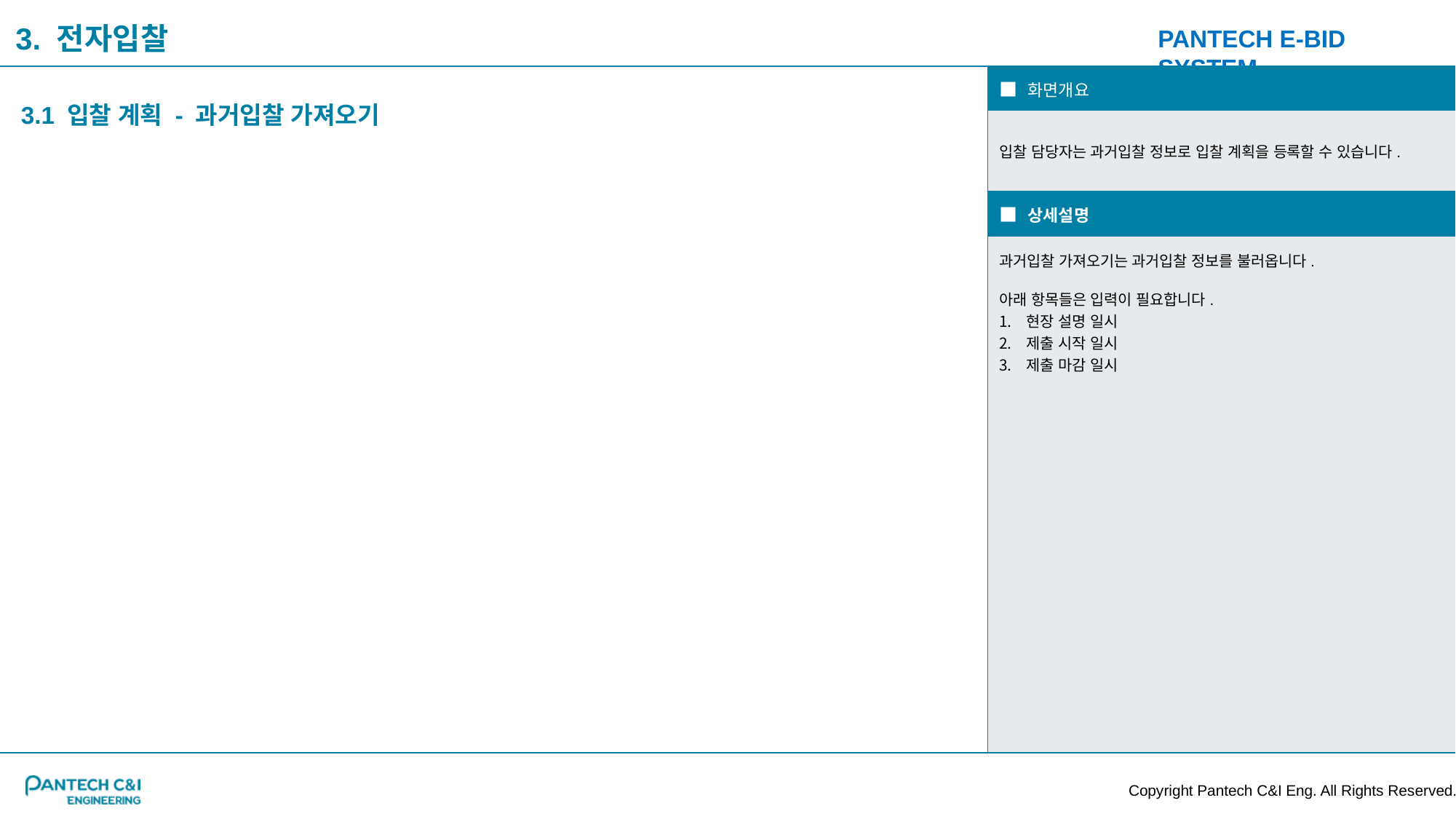

3. 전자입찰
| ■ 화면개요 |
| --- |
| 입찰 담당자는 과거입찰 정보로 입찰 계획을 등록할 수 있습니다. |
| ■ 상세설명 |
| 과거입찰 가져오기는 과거입찰 정보를 불러옵니다. 아래 항목들은 입력이 필요합니다. 현장 설명 일시 제출 시작 일시 제출 마감 일시 |
3.1 입찰 계획 - 과거입찰 가져오기